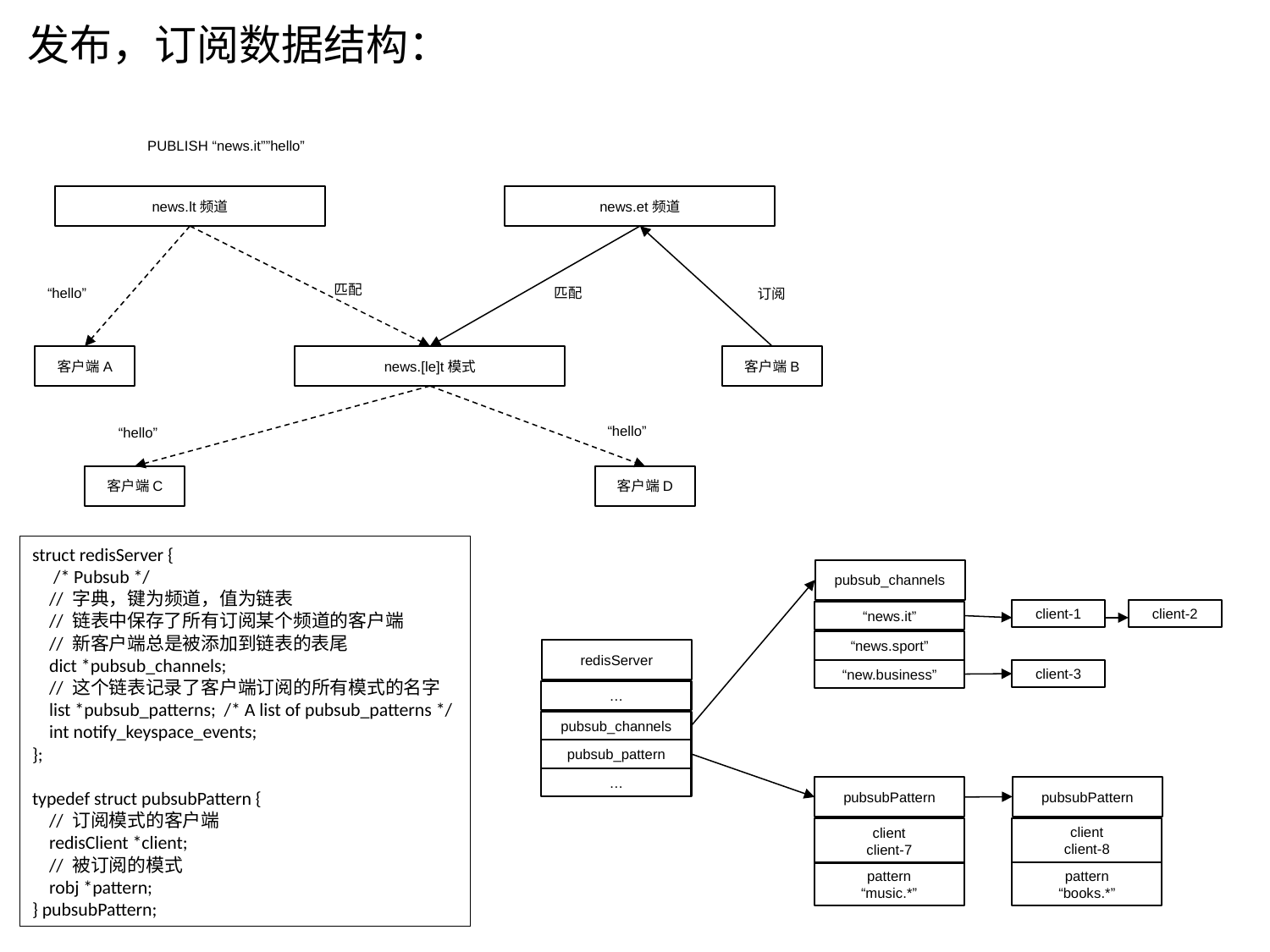

发布，订阅数据结构：
PUBLISH “news.it””hello”
news.lt频道
news.et频道
匹配
“hello”
匹配
订阅
客户端A
news.[le]t模式
客户端B
“hello”
“hello”
客户端C
客户端D
struct redisServer {
     /* Pubsub */
    // 字典，键为频道，值为链表
    // 链表中保存了所有订阅某个频道的客户端
    // 新客户端总是被添加到链表的表尾
    dict *pubsub_channels;
    // 这个链表记录了客户端订阅的所有模式的名字
    list *pubsub_patterns;  /* A list of pubsub_patterns */
    int notify_keyspace_events;
};

typedef struct pubsubPattern {
    // 订阅模式的客户端
    redisClient *client;
    // 被订阅的模式
    robj *pattern;
} pubsubPattern;
pubsub_channels
client-2
client-1
“news.it”
“news.sport”
redisServer
“new.business”
client-3
…
pubsub_channels
pubsub_pattern
…
pubsubPattern
pubsubPattern
client
client-8
client
client-7
pattern
“books.*”
pattern
“music.*”